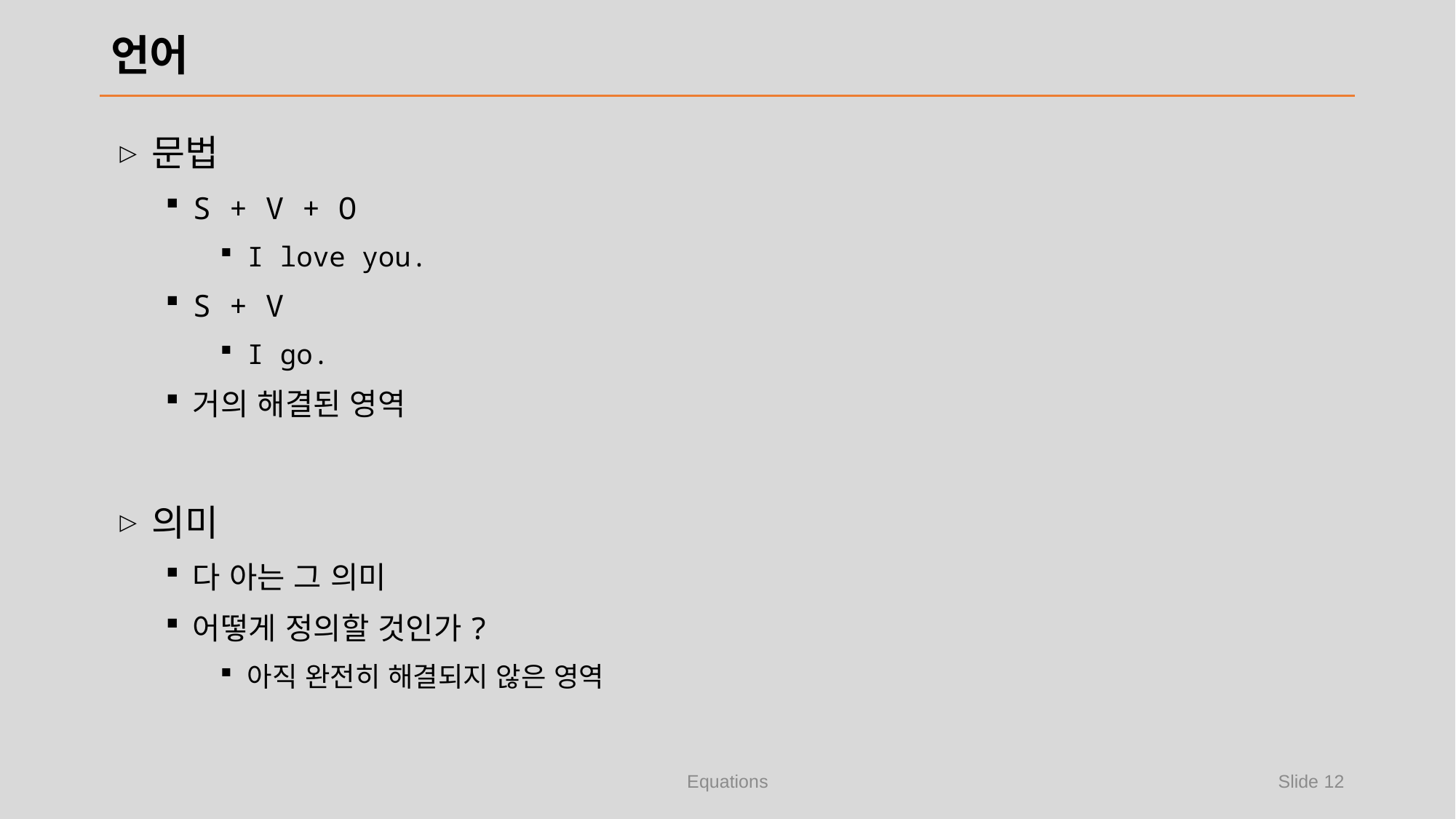

# 언어
문법
S + V + O
I love you.
S + V
I go.
거의 해결된 영역

의미
다 아는 그 의미
어떻게 정의할 것인가?
아직 완전히 해결되지 않은 영역

Equations
Slide 12